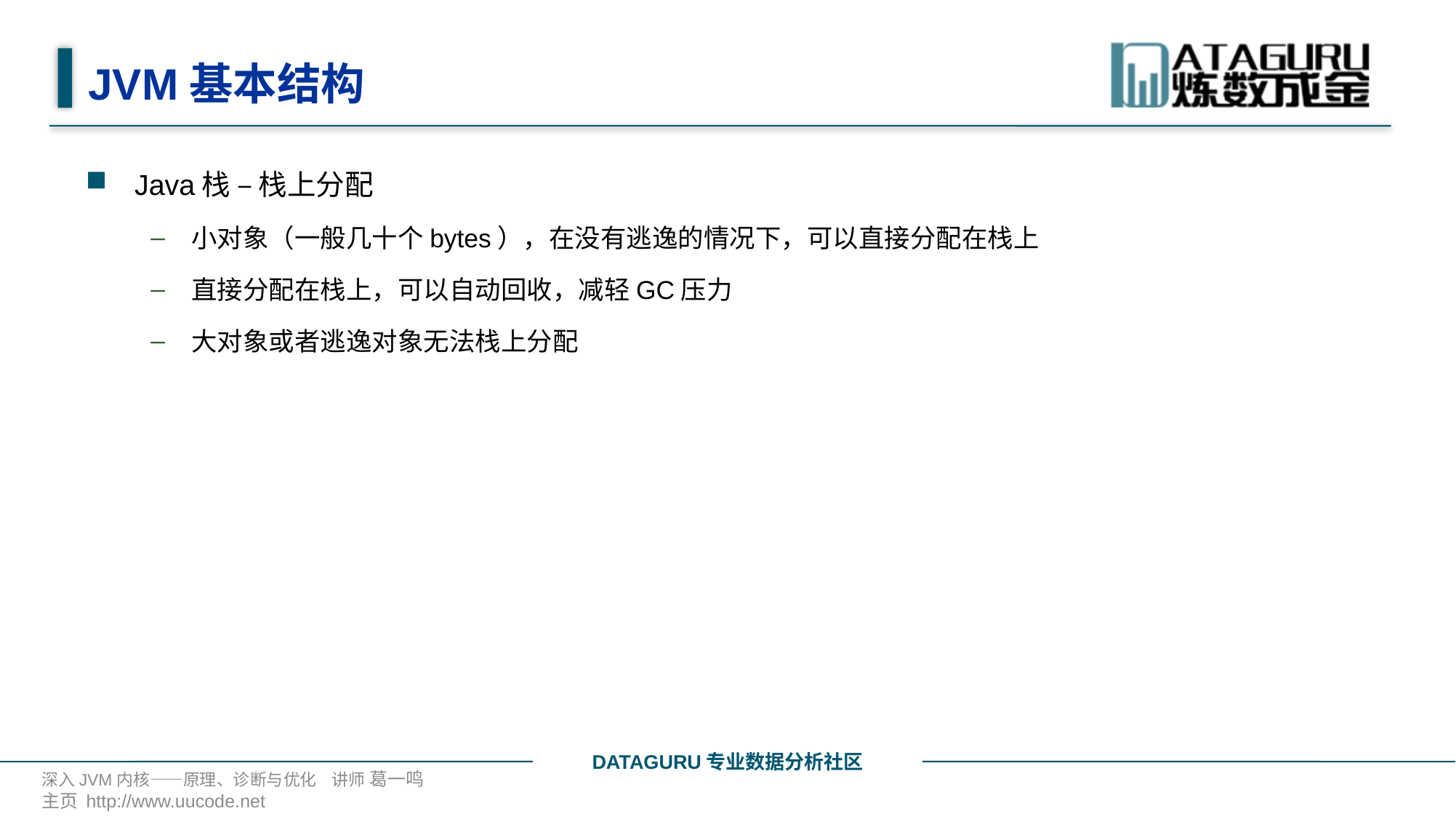

# JVM基本结构
Java栈 – 栈上分配
小对象（一般几十个bytes），在没有逃逸的情况下，可以直接分配在栈上
直接分配在栈上，可以自动回收，减轻GC压力
大对象或者逃逸对象无法栈上分配